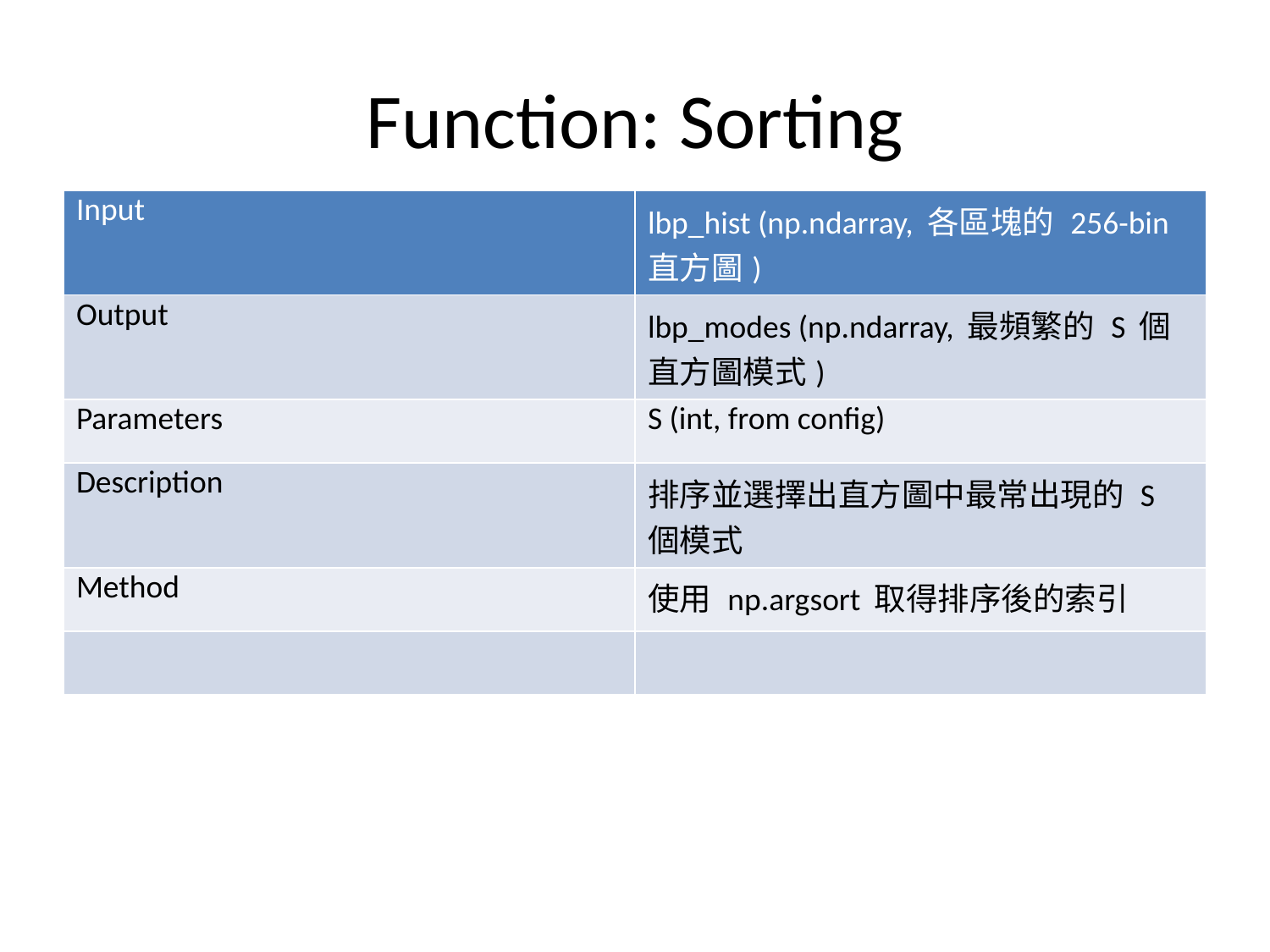

# Function: Sorting
| Input | lbp\_hist (np.ndarray, 各區塊的 256-bin 直方圖) |
| --- | --- |
| Output | lbp\_modes (np.ndarray, 最頻繁的 S 個直方圖模式) |
| Parameters | S (int, from config) |
| Description | 排序並選擇出直方圖中最常出現的 S 個模式 |
| Method | 使用 np.argsort 取得排序後的索引 |
|  |  |